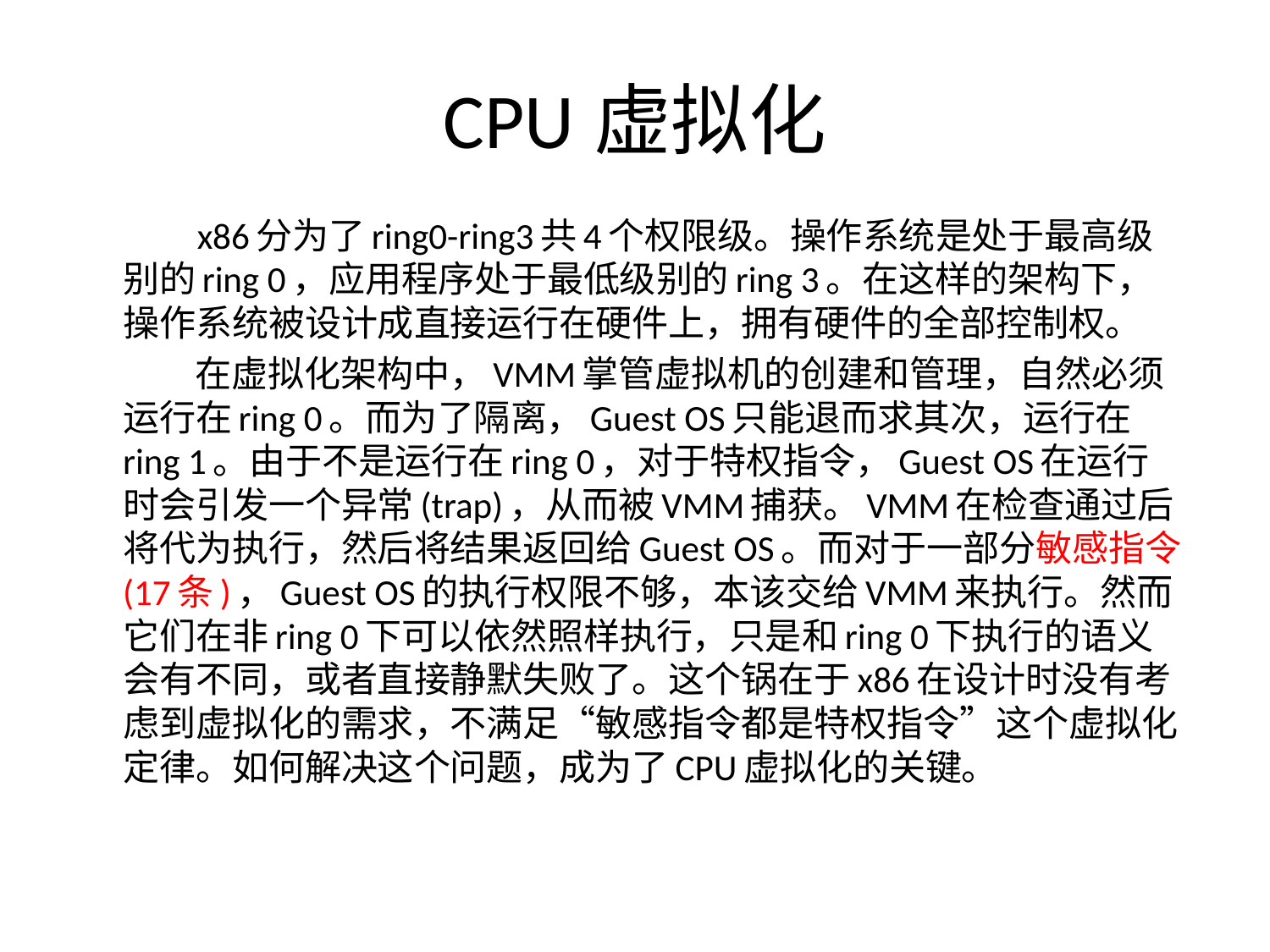

# CPU虚拟化
         x86分为了ring0-ring3共4个权限级。操作系统是处于最高级别的ring 0，应用程序处于最低级别的ring 3。在这样的架构下，操作系统被设计成直接运行在硬件上，拥有硬件的全部控制权。
        在虚拟化架构中，VMM掌管虚拟机的创建和管理，自然必须运行在ring 0。而为了隔离，Guest OS只能退而求其次，运行在ring 1。由于不是运行在ring 0，对于特权指令，Guest OS在运行时会引发一个异常(trap)，从而被VMM捕获。VMM在检查通过后将代为执行，然后将结果返回给Guest OS。而对于一部分敏感指令(17条)，Guest OS的执行权限不够，本该交给VMM来执行。然而它们在非ring 0下可以依然照样执行，只是和ring 0下执行的语义会有不同，或者直接静默失败了。这个锅在于x86在设计时没有考虑到虚拟化的需求，不满足“敏感指令都是特权指令”这个虚拟化定律。如何解决这个问题，成为了CPU虚拟化的关键。